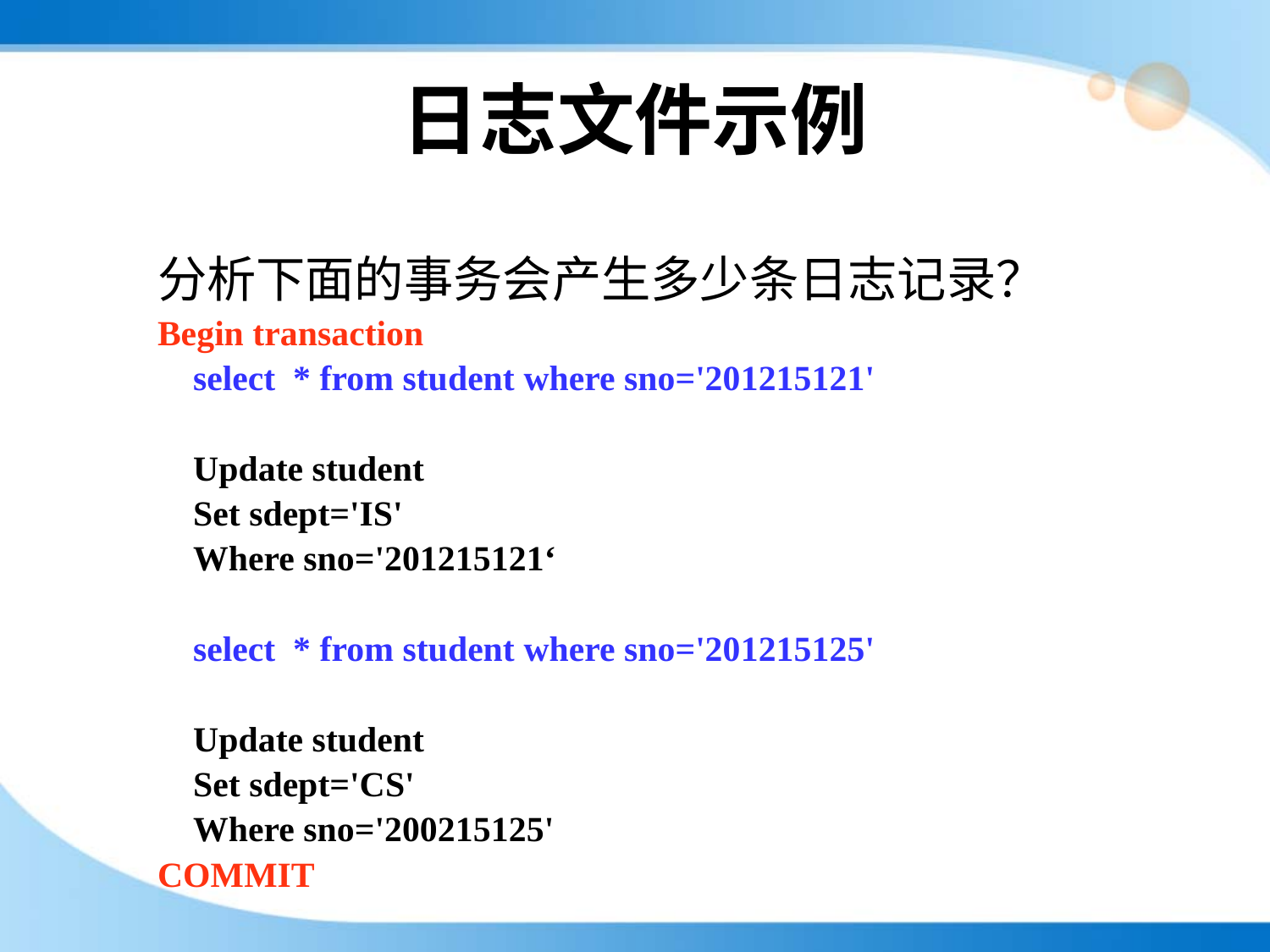

# 日志文件示例
分析下面的事务会产生多少条日志记录？
Begin transaction
    select  * from student where sno='201215121'

    Update student
    Set sdept='IS'
    Where sno='201215121‘

    select  * from student where sno='201215125'

    Update student
    Set sdept='CS'
    Where sno='200215125'
COMMIT